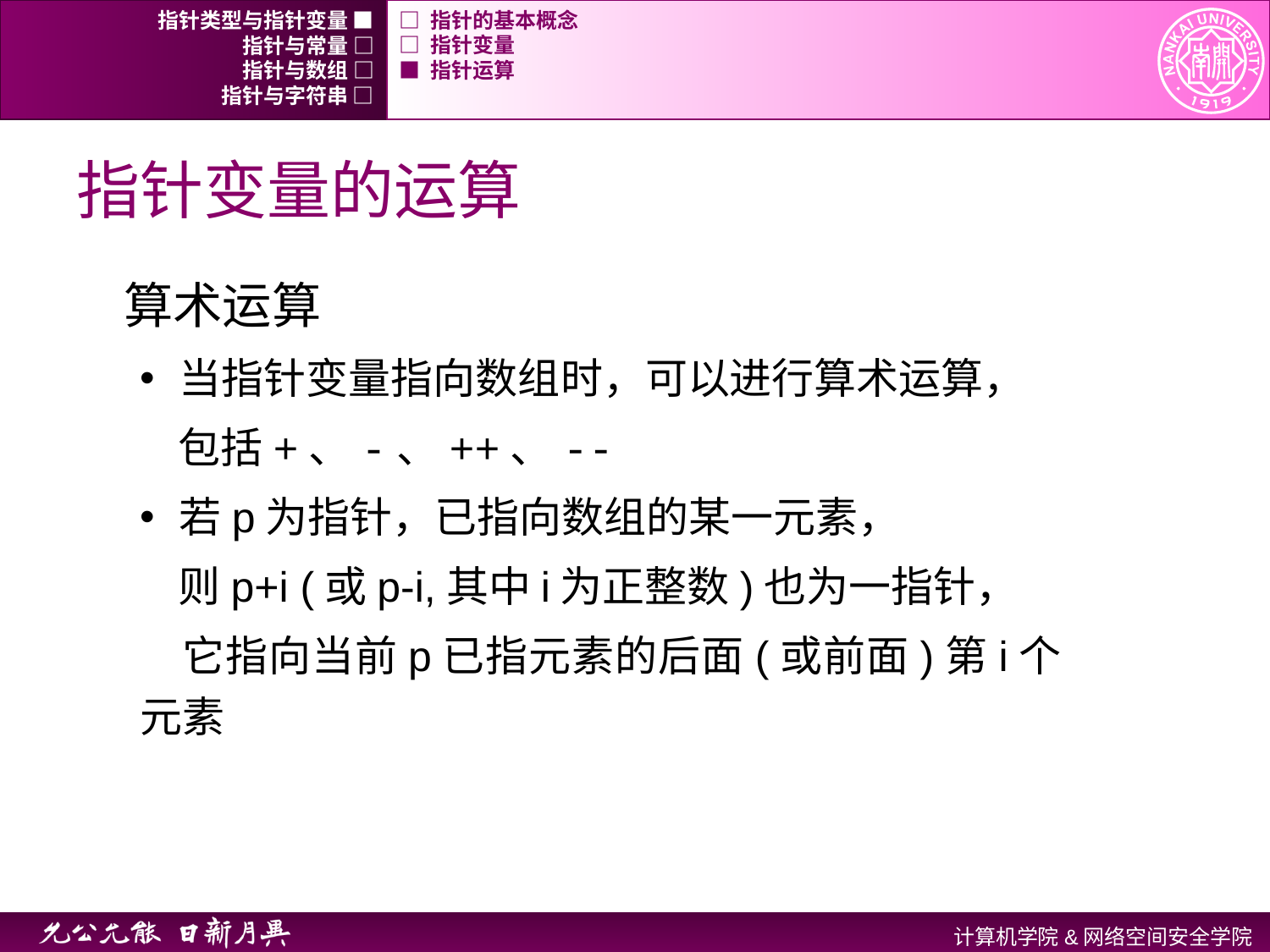

指针类型与指针变量 ■
□ 指针的基本概念
指针与常量 □
□ 指针变量
指针与数组 □
■ 指针运算
指针与字符串 □

# 指针变量的运算
算术运算
当指针变量指向数组时，可以进行算术运算，
   包括+、-、++、--
若p为指针，已指向数组的某一元素，
   则p+i (或p-i,其中i为正整数)也为一指针，
   它指向当前p已指元素的后面(或前面)第i个元素